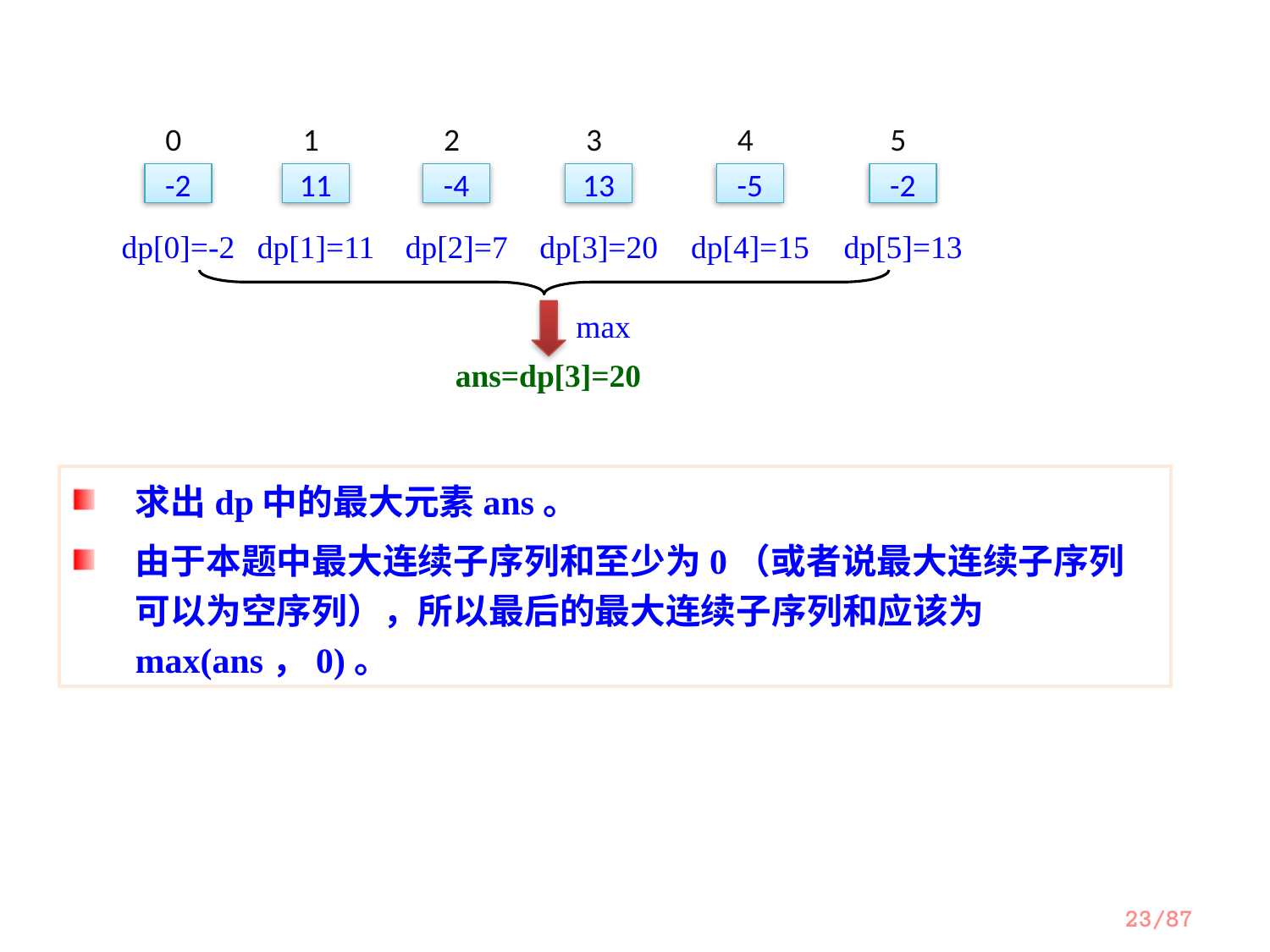

0
1
2
3
4
5
-2
11
-4
13
-5
-2
dp[0]=-2
dp[1]=11
dp[2]=7
dp[3]=20
dp[4]=15
dp[5]=13

max
ans=dp[3]=20
求出dp中的最大元素ans。
由于本题中最大连续子序列和至少为0（或者说最大连续子序列可以为空序列），所以最后的最大连续子序列和应该为max(ans，0)。
23/87